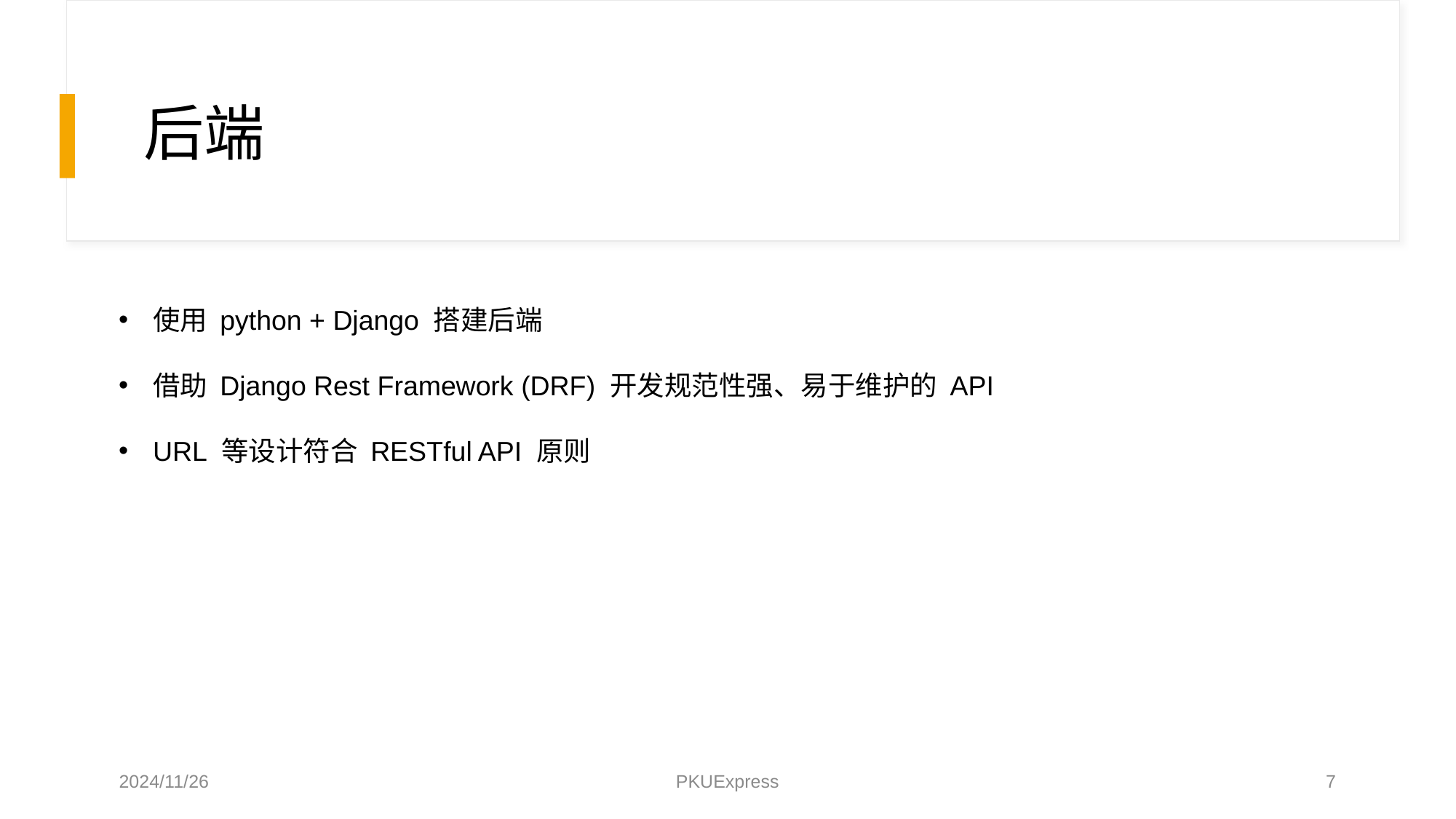

# 后端
使用 python + Django 搭建后端

借助 Django Rest Framework (DRF) 开发规范性强、易于维护的 API

URL 等设计符合 RESTful API 原则
2024/11/26
PKUExpress
7